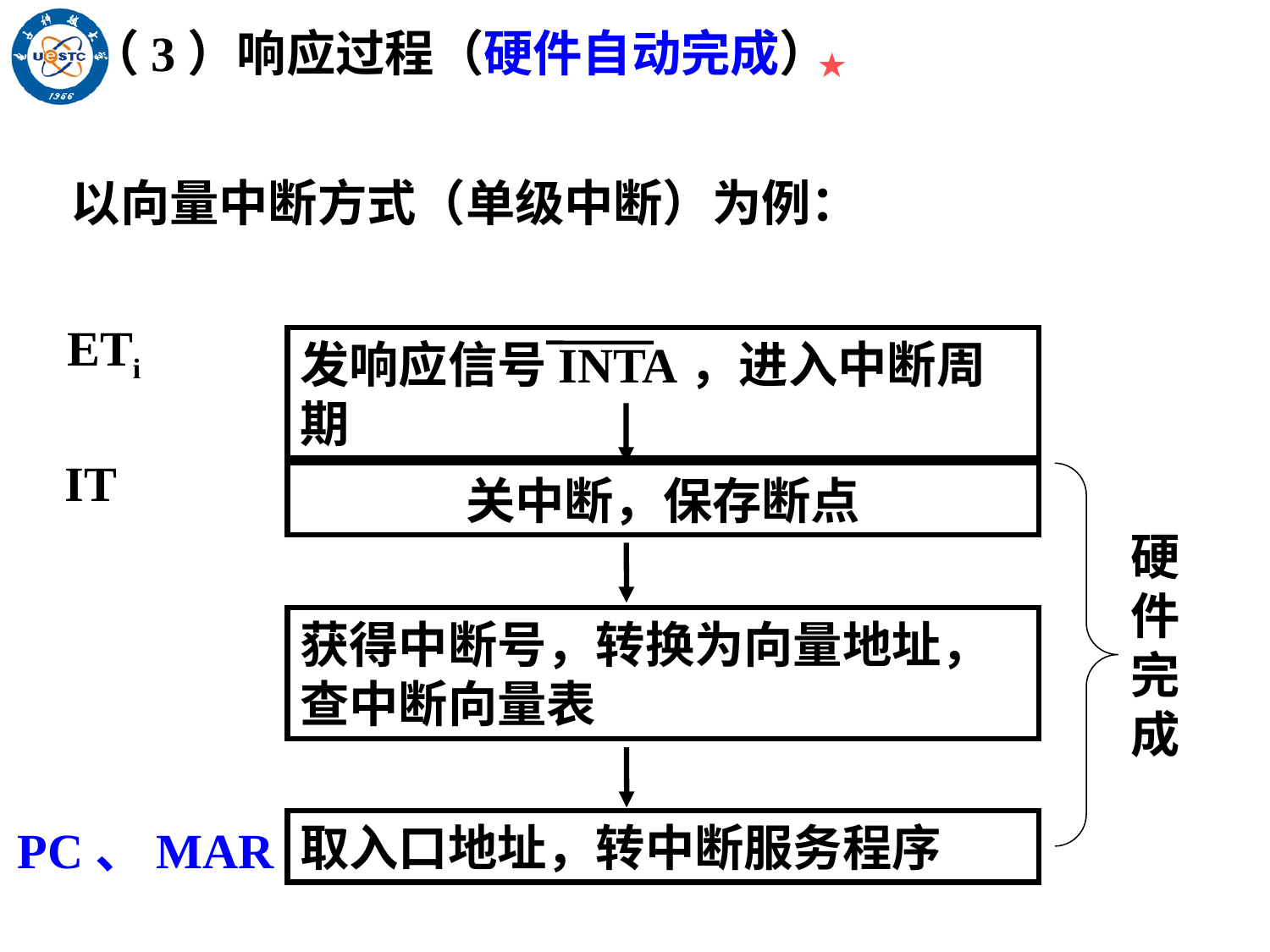

（3）响应过程（硬件自动完成）
★
  以向量中断方式（单级中断）为例：
ETi
发响应信号INTA，进入中断周期

IT
关中断，保存断点

硬件完成

获得中断号，转换为向量地址，查中断向量表

取入口地址，转中断服务程序
PC、MAR